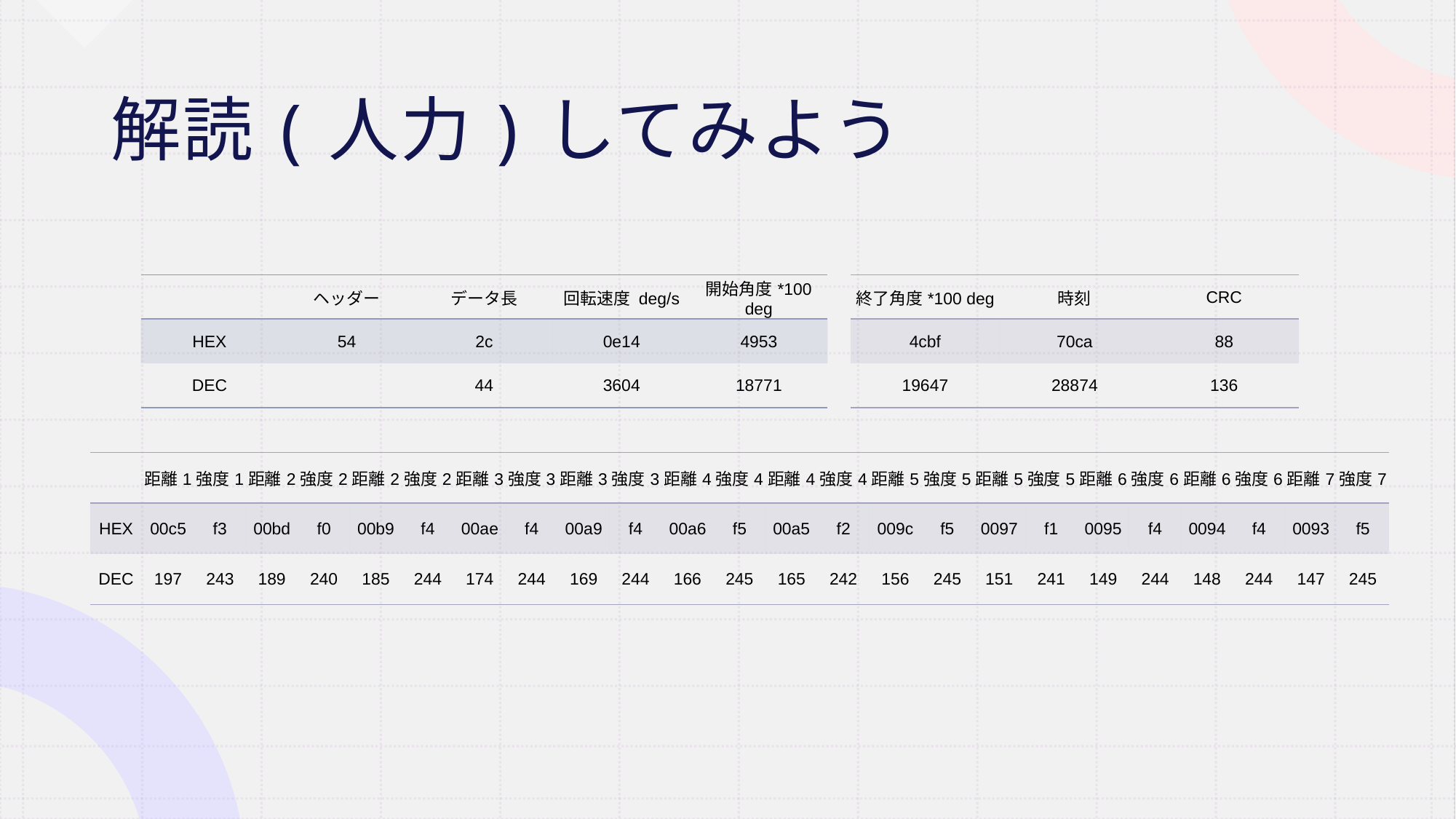

# 解読(人力)してみよう
|  | ヘッダー | データ長 | 回転速度 deg/s | 開始角度\*100 deg |
| --- | --- | --- | --- | --- |
| HEX | 54 | 2c | 0e14 | 4953 |
| DEC |  | 44 | 3604 | 18771 |
| 終了角度\*100 deg | 時刻 | CRC |
| --- | --- | --- |
| 4cbf | 70ca | 88 |
| 19647 | 28874 | 136 |
|  | 距離1 | 強度1 | 距離2 | 強度2 | 距離2 | 強度2 | 距離3 | 強度3 | 距離3 | 強度3 | 距離4 | 強度4 | 距離4 | 強度4 | 距離5 | 強度5 | 距離5 | 強度5 | 距離6 | 強度6 | 距離6 | 強度6 | 距離7 | 強度7 |
| --- | --- | --- | --- | --- | --- | --- | --- | --- | --- | --- | --- | --- | --- | --- | --- | --- | --- | --- | --- | --- | --- | --- | --- | --- |
| HEX | 00c5 | f3 | 00bd | f0 | 00b9 | f4 | 00ae | f4 | 00a9 | f4 | 00a6 | f5 | 00a5 | f2 | 009c | f5 | 0097 | f1 | 0095 | f4 | 0094 | f4 | 0093 | f5 |
| DEC | 197 | 243 | 189 | 240 | 185 | 244 | 174 | 244 | 169 | 244 | 166 | 245 | 165 | 242 | 156 | 245 | 151 | 241 | 149 | 244 | 148 | 244 | 147 | 245 |